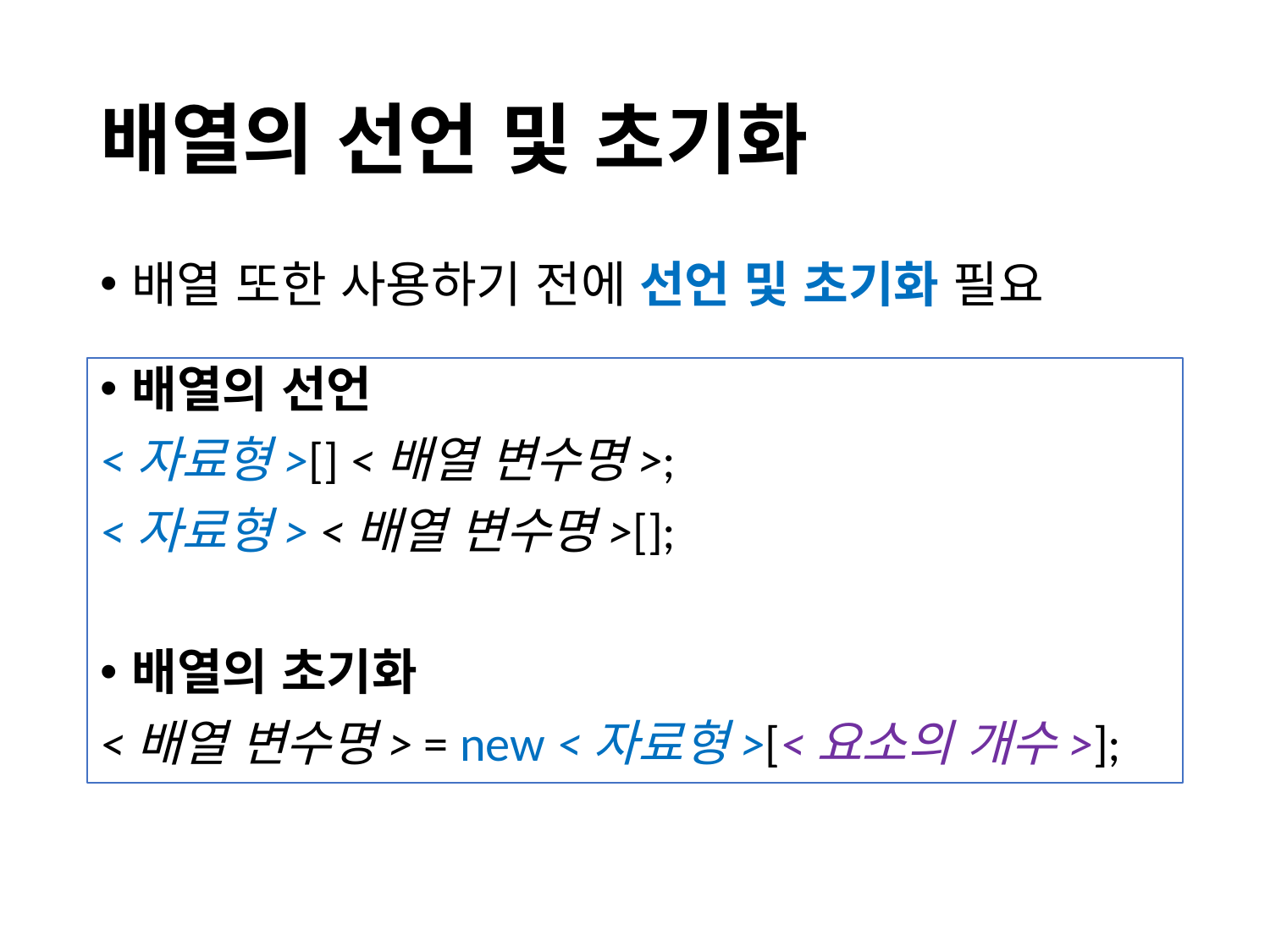

# 배열의 선언 및 초기화
배열 또한 사용하기 전에 선언 및 초기화 필요
배열의 선언
<자료형>[] <배열 변수명>;
<자료형> <배열 변수명>[];

배열의 초기화
<배열 변수명> = new <자료형>[<요소의 개수>];